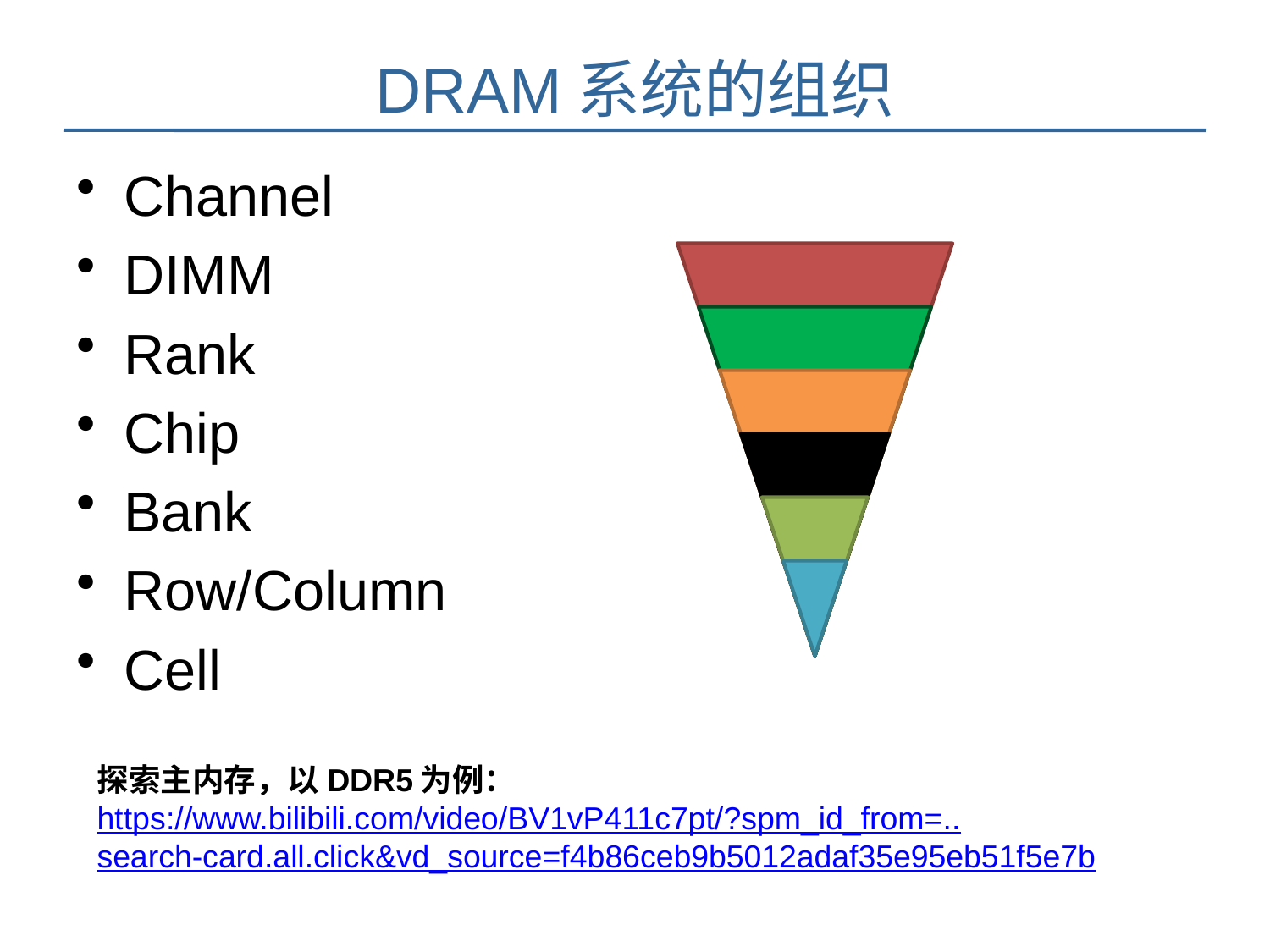

# DRAM系统的组织
Channel
DIMM
Rank
Chip
Bank
Row/Column
Cell

探索主内存，以DDR5为例：
https://www.bilibili.com/video/BV1vP411c7pt/?spm_id_from=..search-card.all.click&vd_source=f4b86ceb9b5012adaf35e95eb51f5e7b